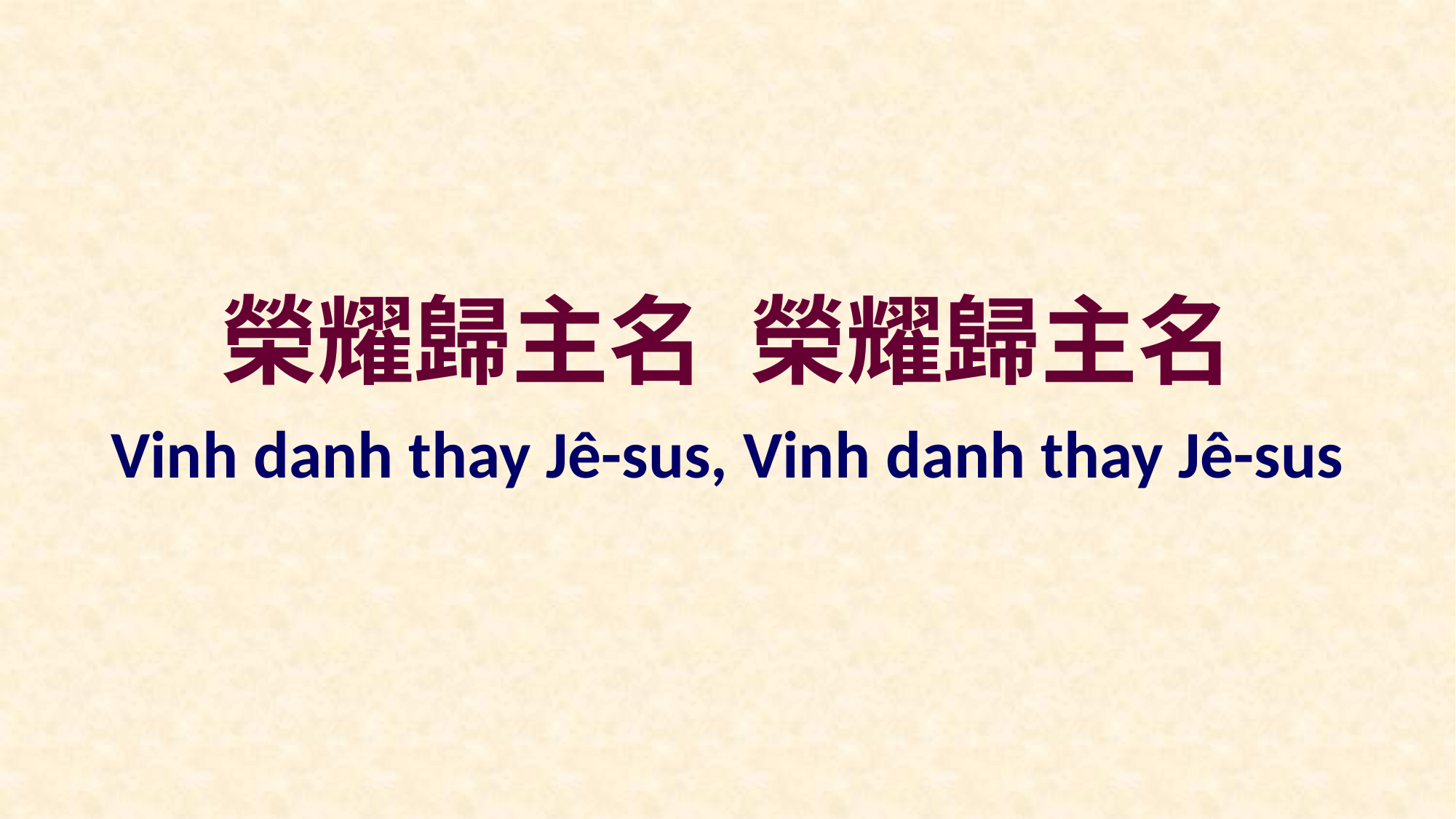

榮耀歸主名  榮耀歸主名
Vinh danh thay Jê-sus, Vinh danh thay Jê-sus